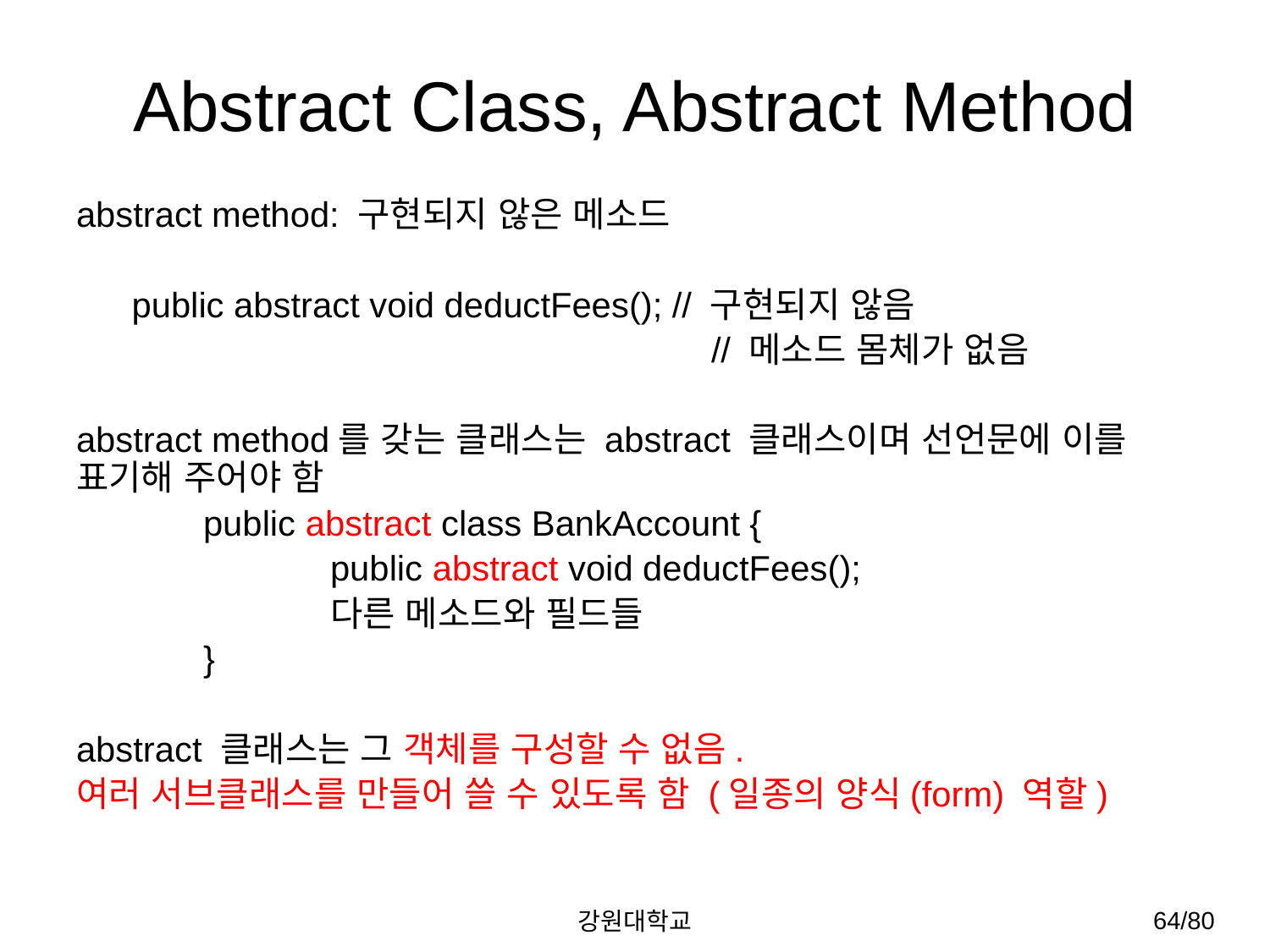

# Abstract Class, Abstract Method
abstract method: 구현되지 않은 메소드

public abstract void deductFees(); // 구현되지 않음
					// 메소드 몸체가 없음

abstract method를 갖는 클래스는 abstract 클래스이며 선언문에 이를 표기해 주어야 함
	public abstract class BankAccount {
		public abstract void deductFees();
		다른 메소드와 필드들
	}

abstract 클래스는 그 객체를 구성할 수 없음.
여러 서브클래스를 만들어 쓸 수 있도록 함 (일종의 양식(form) 역할)
강원대학교